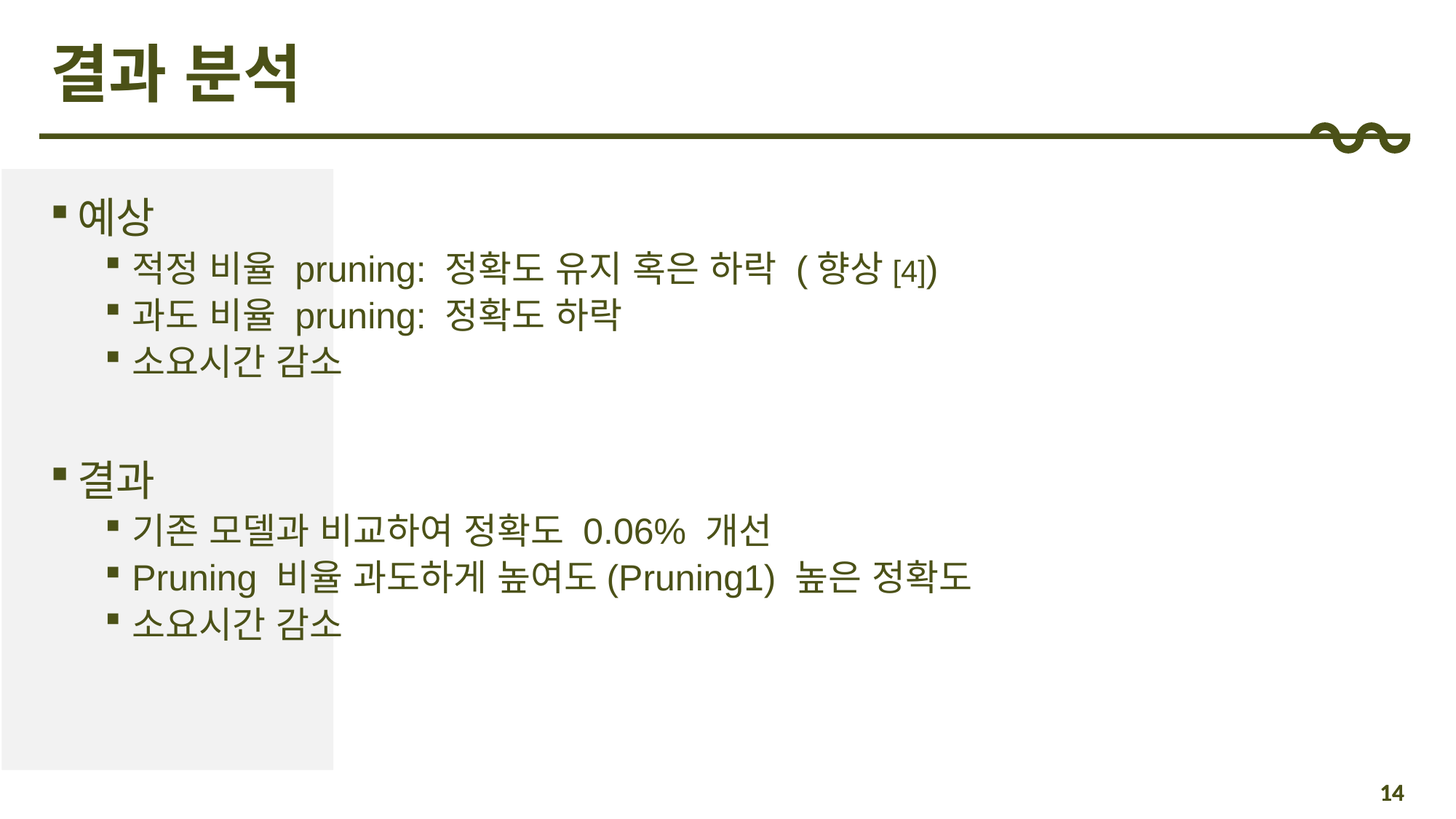

# 결과 분석
예상
적정 비율 pruning: 정확도 유지 혹은 하락 (향상[4])
과도 비율 pruning: 정확도 하락
소요시간 감소

결과
기존 모델과 비교하여 정확도 0.06% 개선
Pruning 비율 과도하게 높여도(Pruning1) 높은 정확도
소요시간 감소